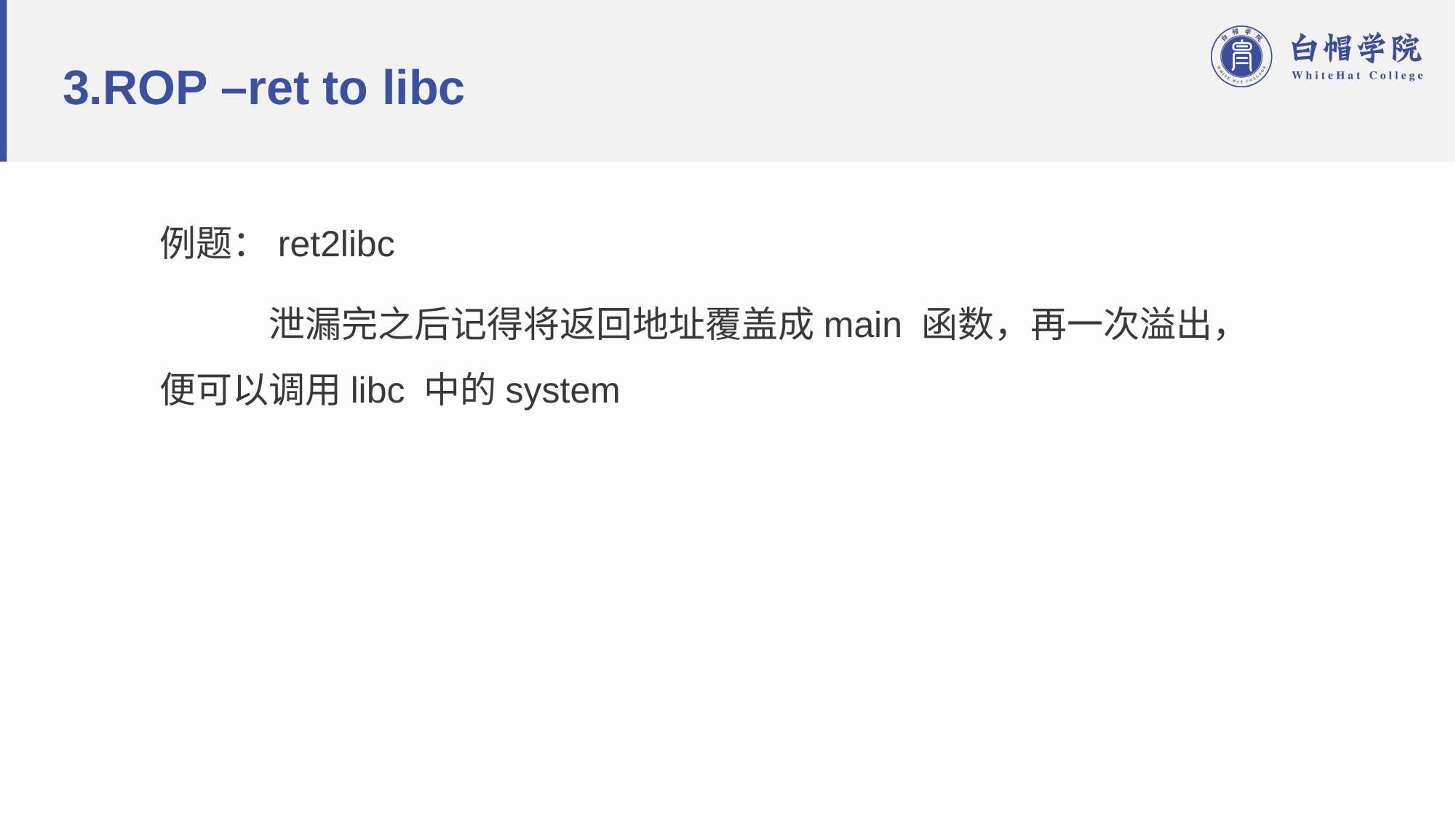

# 3.ROP –ret to libc
例题：ret2libc
	泄漏完之后记得将返回地址覆盖成main 函数，再一次溢出，便可以调用libc 中的system